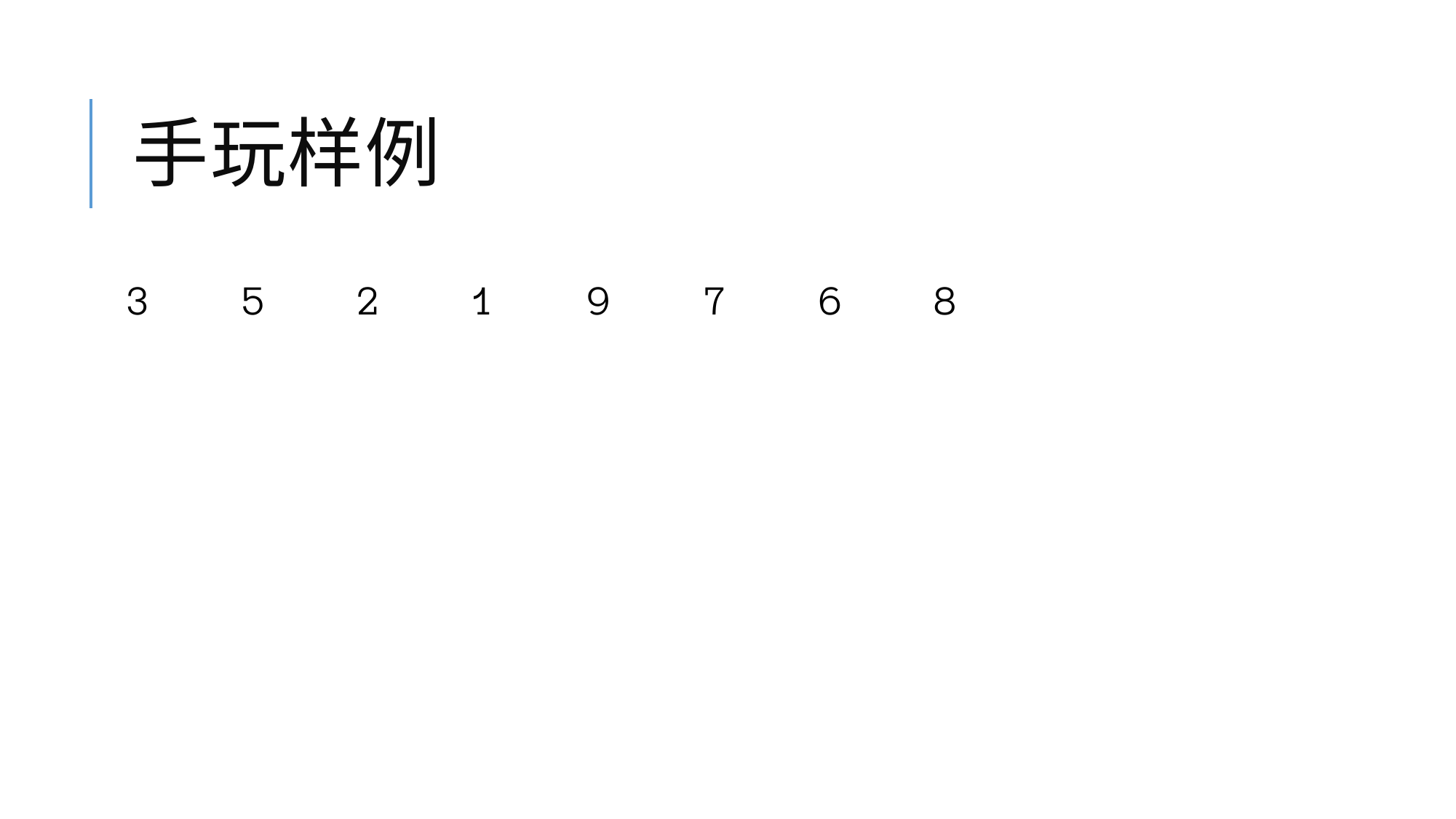

# 手玩样例
3    5    2    1    9    7    6    8